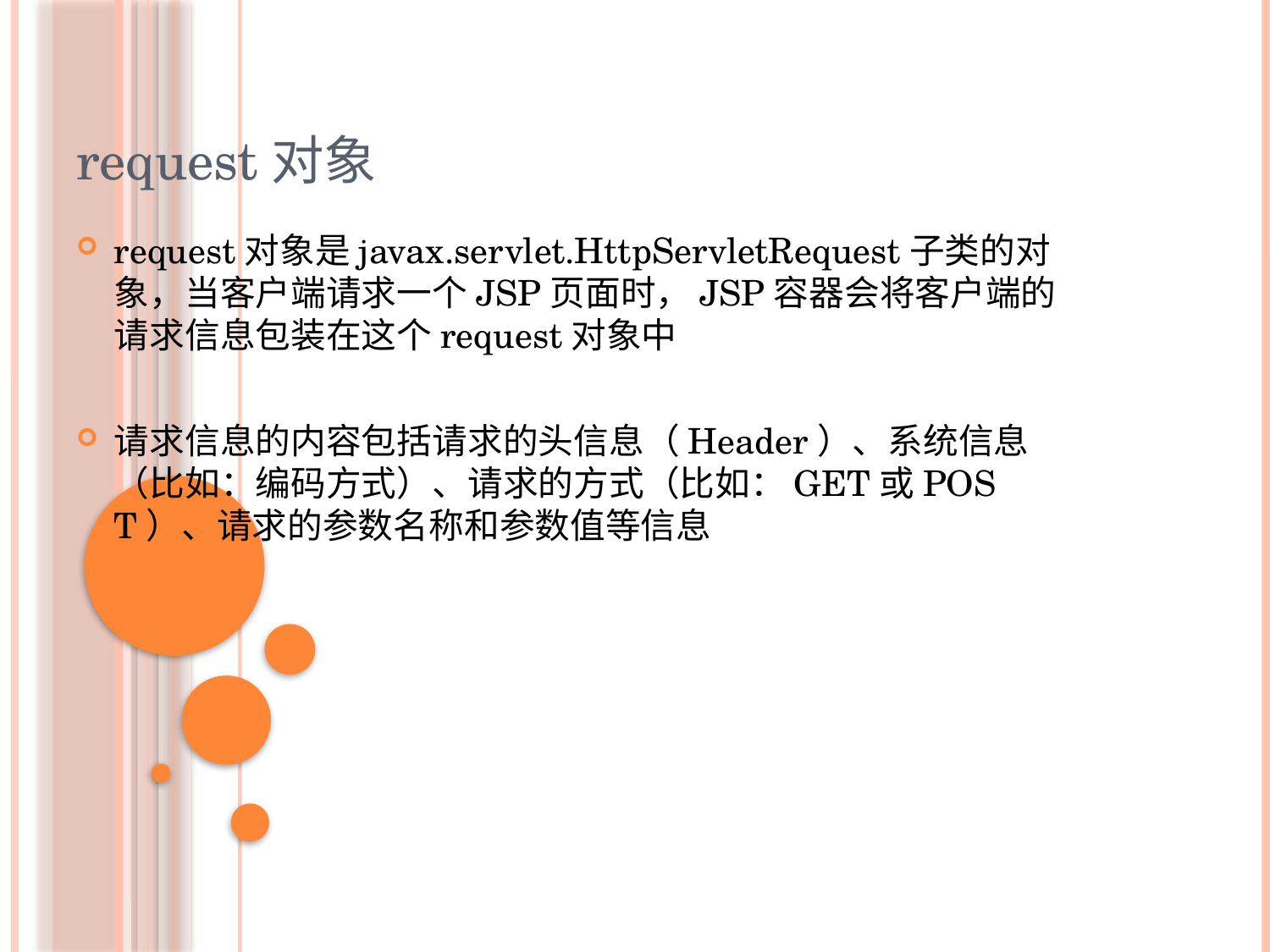

request对象
request对象是javax.servlet.HttpServletRequest子类的对象，当客户端请求一个JSP页面时，JSP容器会将客户端的请求信息包装在这个request对象中

请求信息的内容包括请求的头信息（Header）、系统信息（比如：编码方式）、请求的方式（比如：GET或POST）、请求的参数名称和参数值等信息